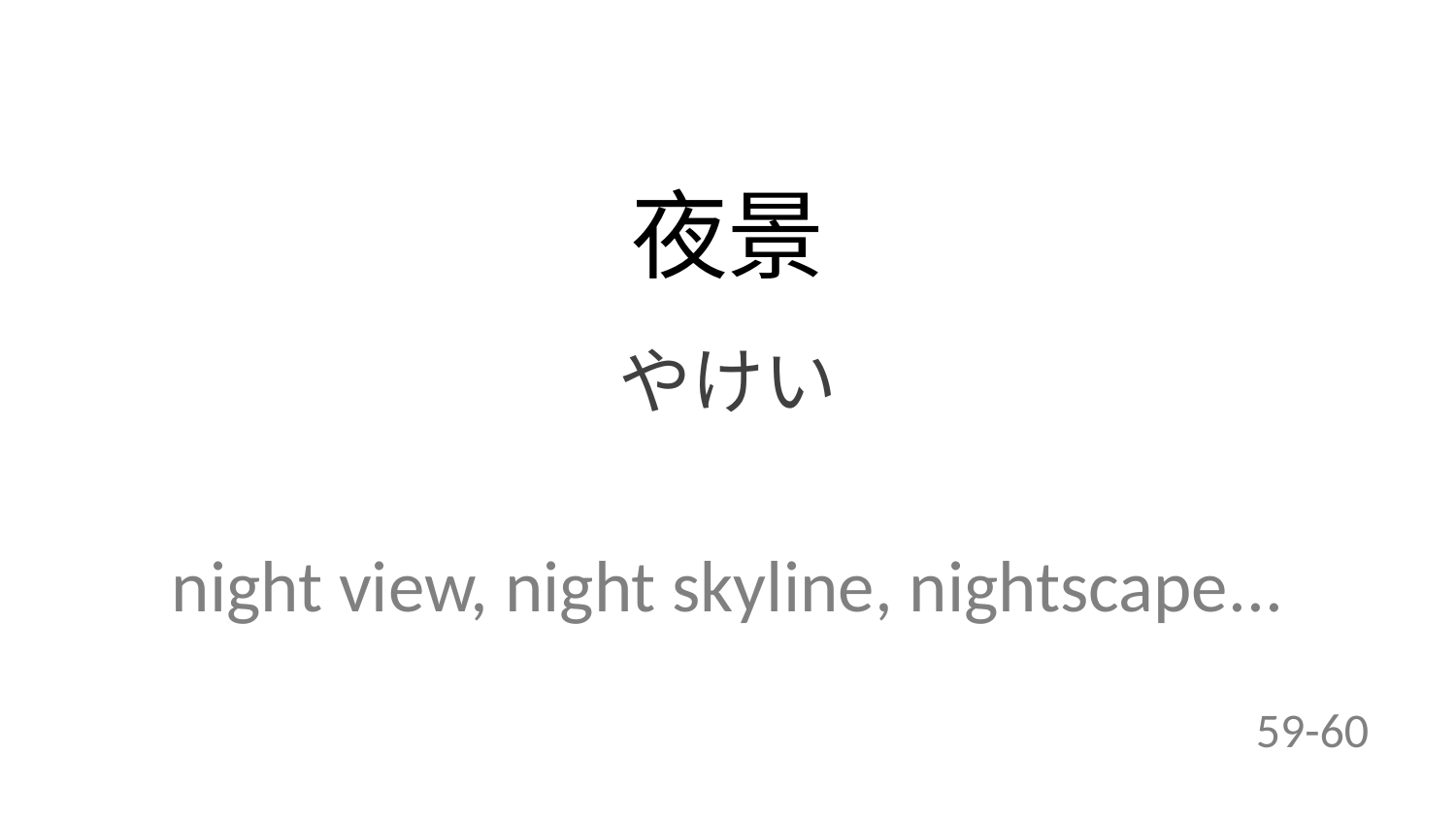

夜景

やけい
night view, night skyline, nightscape...
59-60